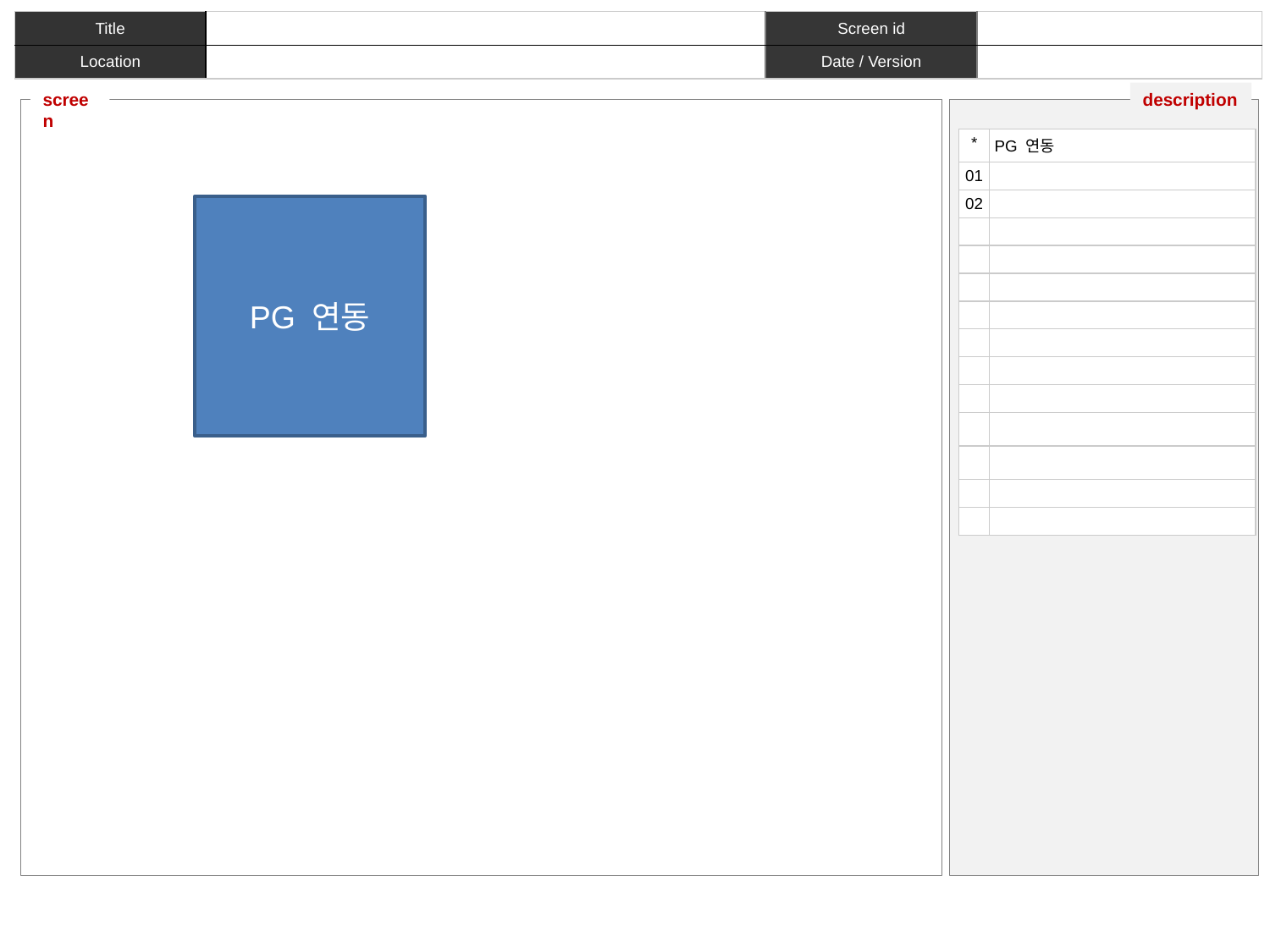

| \* | PG 연동 |
| --- | --- |
| 01 |  |
| 02 |  |
|  |  |
|  |  |
|  |  |
|  |  |
|  |  |
|  |  |
|  |  |
|  |  |
|  |  |
|  |  |
|  |  |
PG 연동